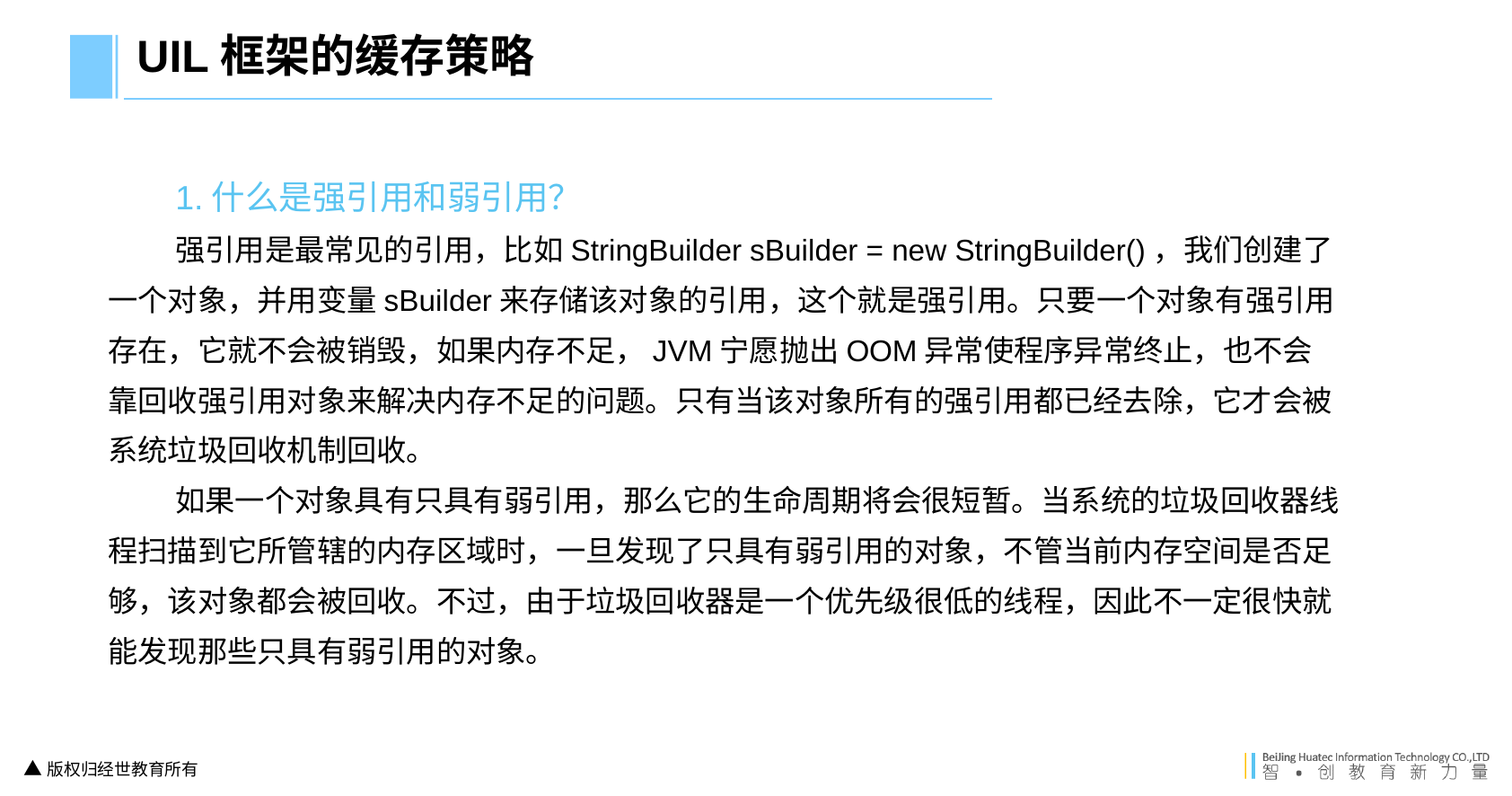

UIL框架的缓存策略

1.什么是强引用和弱引用？
强引用是最常见的引用，比如StringBuilder sBuilder = new StringBuilder()，我们创建了一个对象，并用变量sBuilder来存储该对象的引用，这个就是强引用。只要一个对象有强引用存在，它就不会被销毁，如果内存不足，JVM宁愿抛出OOM异常使程序异常终止，也不会靠回收强引用对象来解决内存不足的问题。只有当该对象所有的强引用都已经去除，它才会被系统垃圾回收机制回收。
如果一个对象具有只具有弱引用，那么它的生命周期将会很短暂。当系统的垃圾回收器线程扫描到它所管辖的内存区域时，一旦发现了只具有弱引用的对象，不管当前内存空间是否足够，该对象都会被回收。不过，由于垃圾回收器是一个优先级很低的线程，因此不一定很快就能发现那些只具有弱引用的对象。